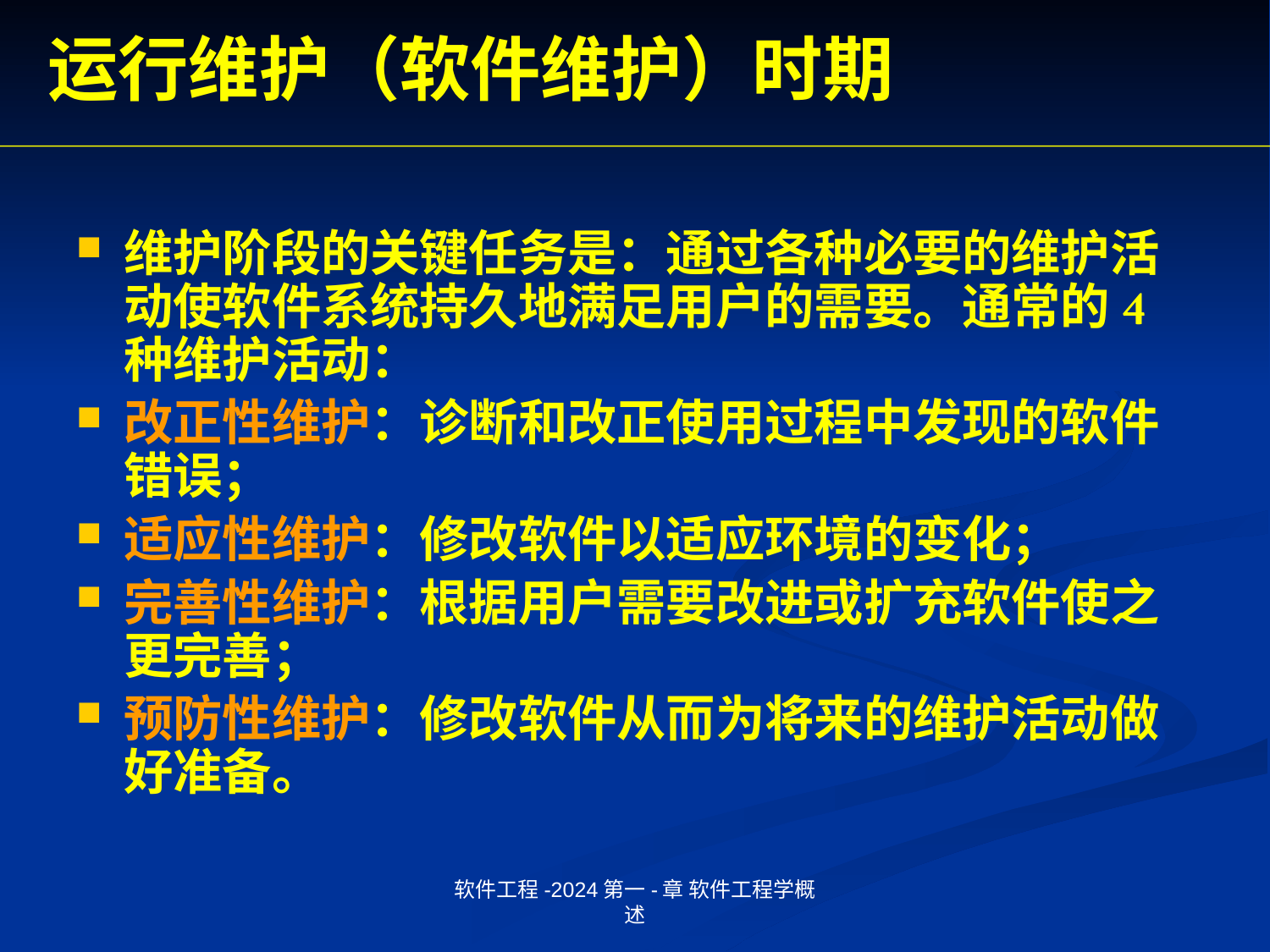

# 运行维护（软件维护）时期

维护阶段的关键任务是：通过各种必要的维护活动使软件系统持久地满足用户的需要。通常的4种维护活动：
改正性维护：诊断和改正使用过程中发现的软件错误；
适应性维护：修改软件以适应环境的变化；
完善性维护：根据用户需要改进或扩充软件使之更完善；
预防性维护：修改软件从而为将来的维护活动做好准备。
软件工程-2024第一-章 软件工程学概述
68